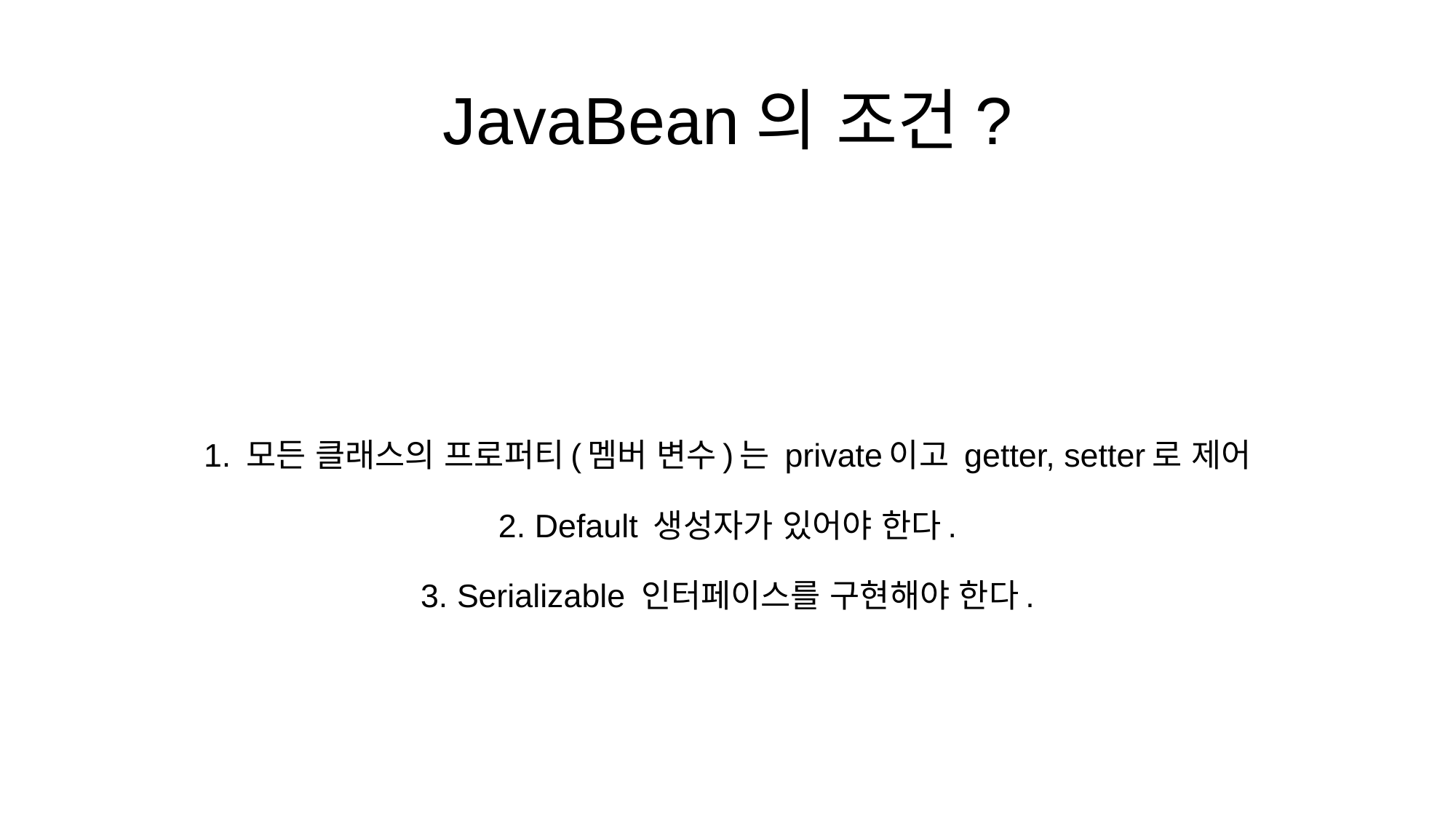

# JavaBean의 조건?
1. 모든 클래스의 프로퍼티(멤버 변수)는 private이고 getter, setter로 제어
2. Default 생성자가 있어야 한다.
3. Serializable 인터페이스를 구현해야 한다.